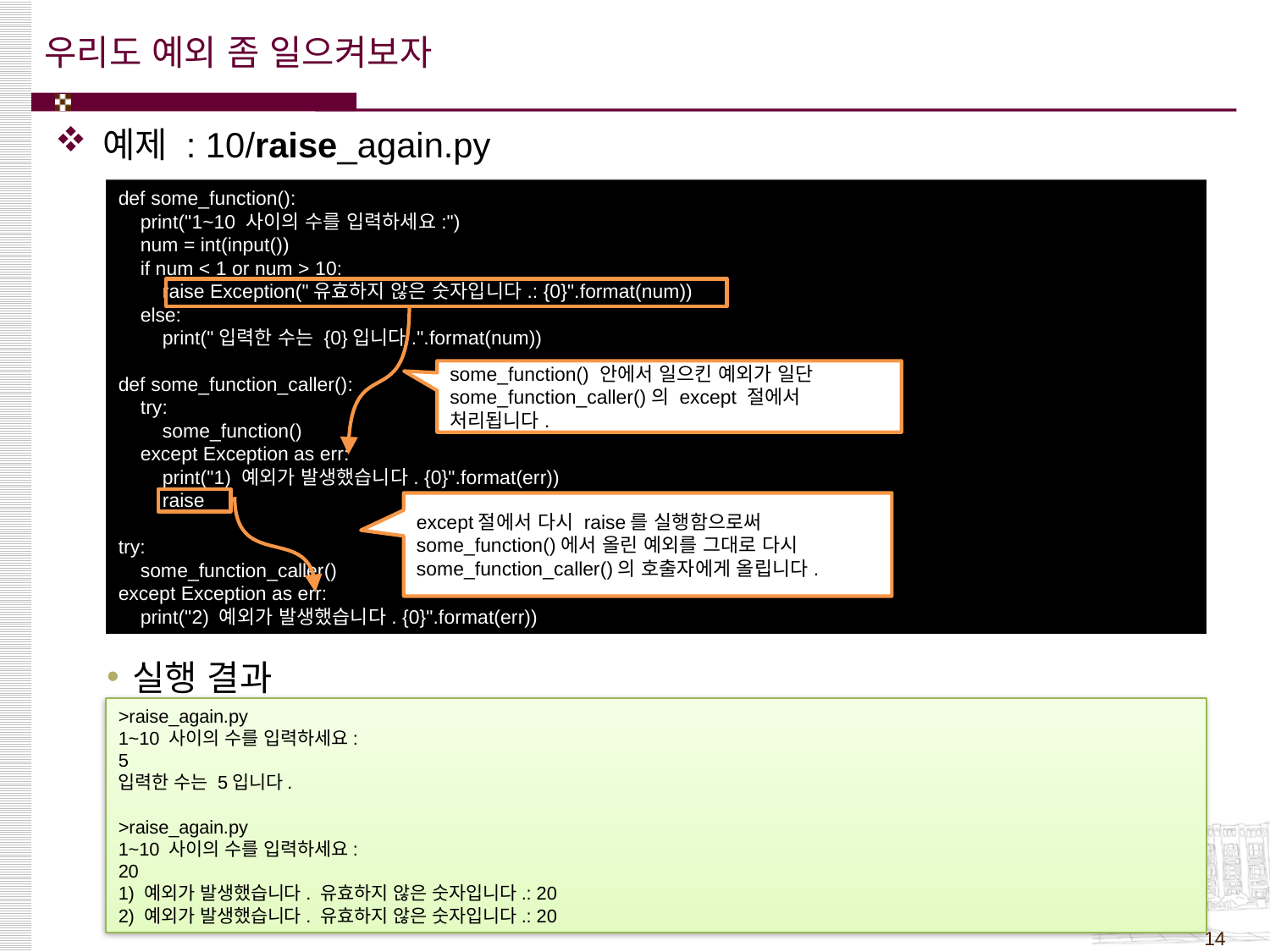

# 우리도 예외 좀 일으켜보자
예제 : 10/raise_again.py
def some_function():
    print("1~10 사이의 수를 입력하세요:")
    num = int(input())
    if num < 1 or num > 10:
        raise Exception("유효하지 않은 숫자입니다.: {0}".format(num))
    else:
        print("입력한 수는 {0}입니다.".format(num))

def some_function_caller():
    try:
        some_function()
    except Exception as err:
        print("1) 예외가 발생했습니다. {0}".format(err))
        raise

try:
    some_function_caller()
except Exception as err:
    print("2) 예외가 발생했습니다. {0}".format(err))

some_function() 안에서 일으킨 예외가 일단 some_function_caller()의 except 절에서 처리됩니다.

except절에서 다시 raise를 실행함으로써 some_function()에서 올린 예외를 그대로 다시 some_function_caller()의 호출자에게 올립니다.
실행 결과

>raise_again.py
1~10 사이의 수를 입력하세요:
5
입력한 수는 5입니다.

>raise_again.py
1~10 사이의 수를 입력하세요:
20
1) 예외가 발생했습니다. 유효하지 않은 숫자입니다.: 20
2) 예외가 발생했습니다. 유효하지 않은 숫자입니다.: 20